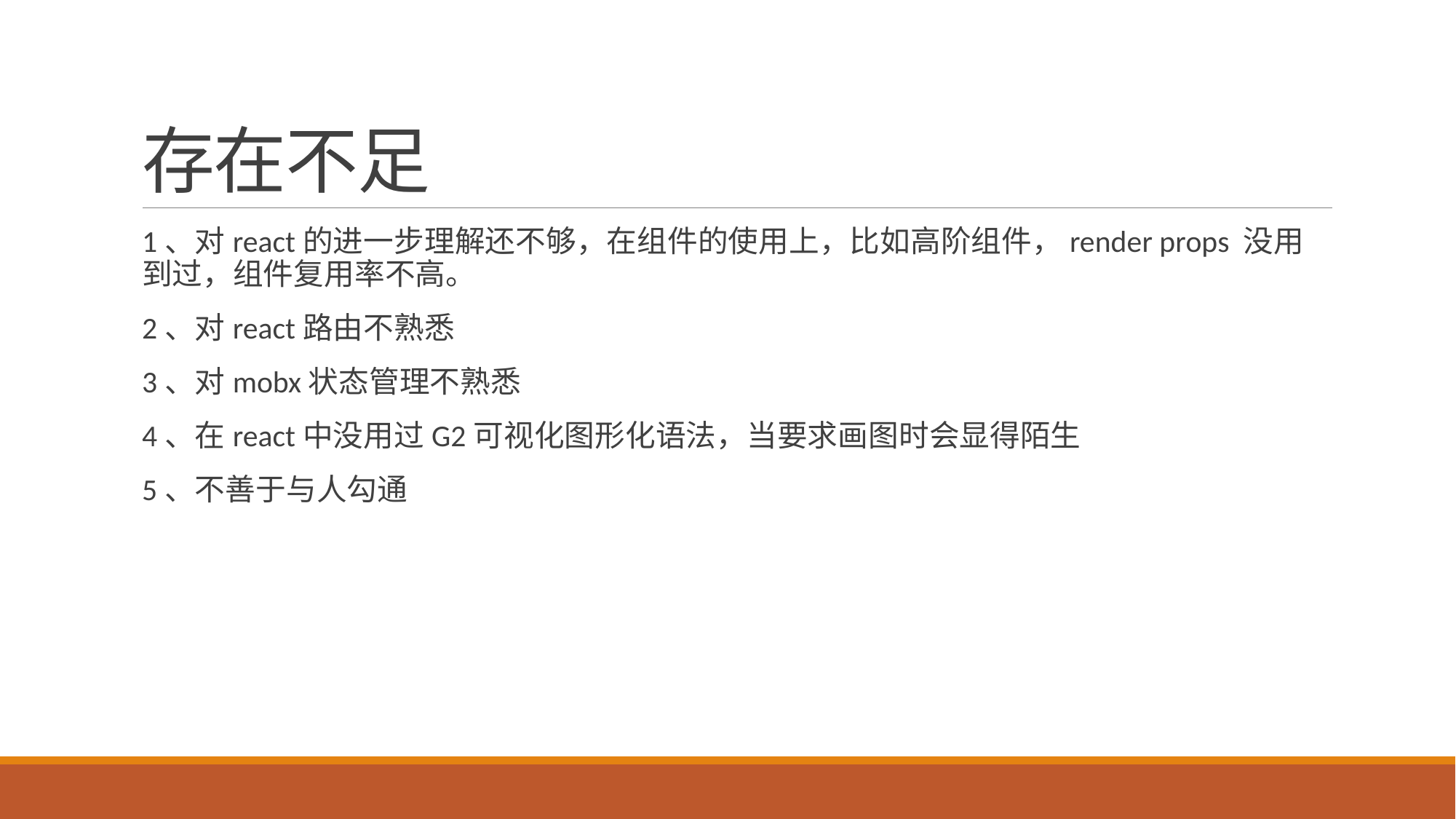

# 存在不足
1、对react的进一步理解还不够，在组件的使用上，比如高阶组件，render props 没用到过，组件复用率不高。
2、对react路由不熟悉
3、对mobx状态管理不熟悉
4、在react中没用过G2可视化图形化语法，当要求画图时会显得陌生
5、不善于与人勾通